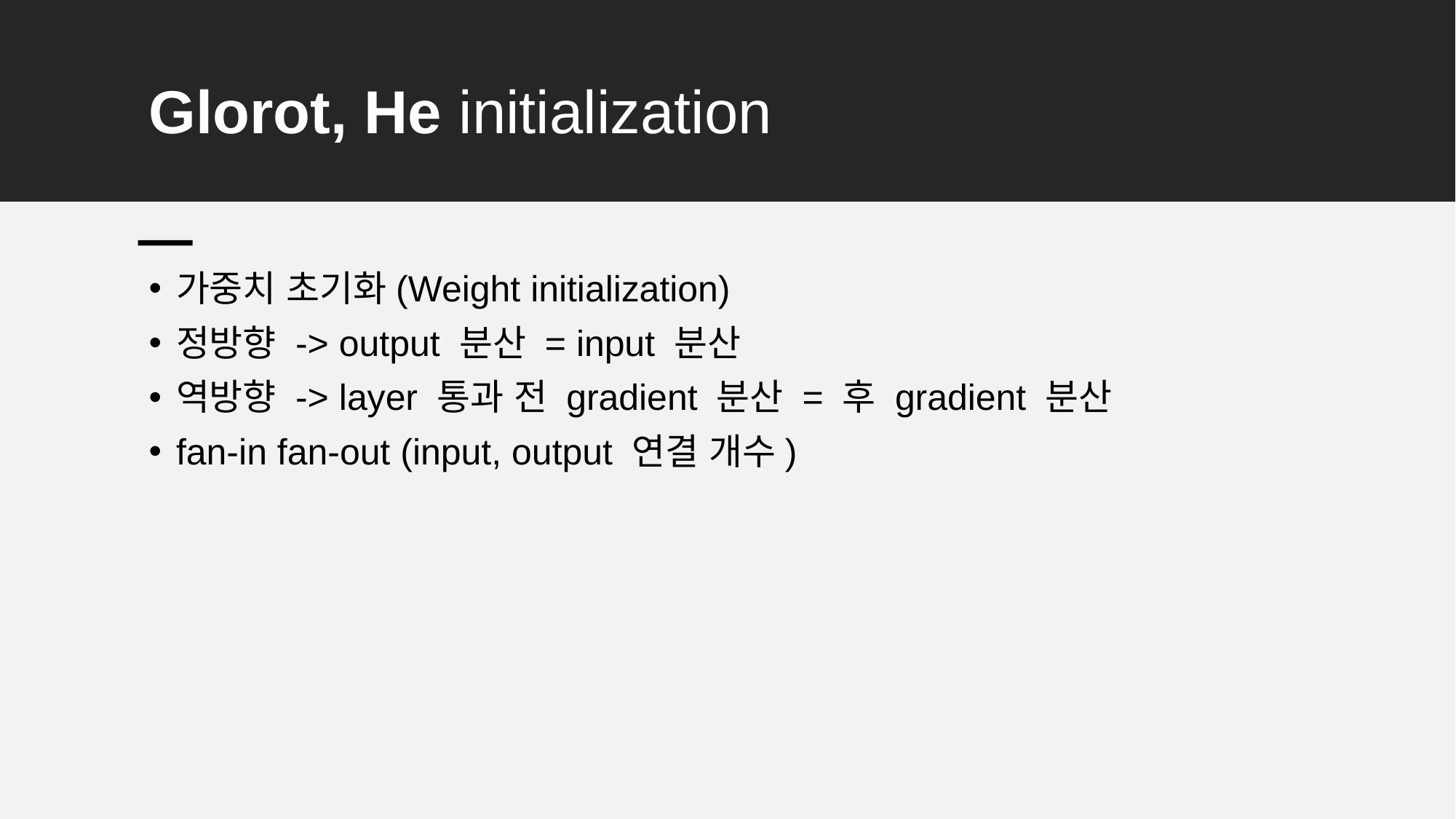

# Glorot, He initialization

가중치 초기화(Weight initialization)
정방향 -> output 분산 = input 분산
역방향 -> layer 통과 전 gradient 분산 = 후 gradient 분산
fan-in fan-out (input, output 연결 개수)